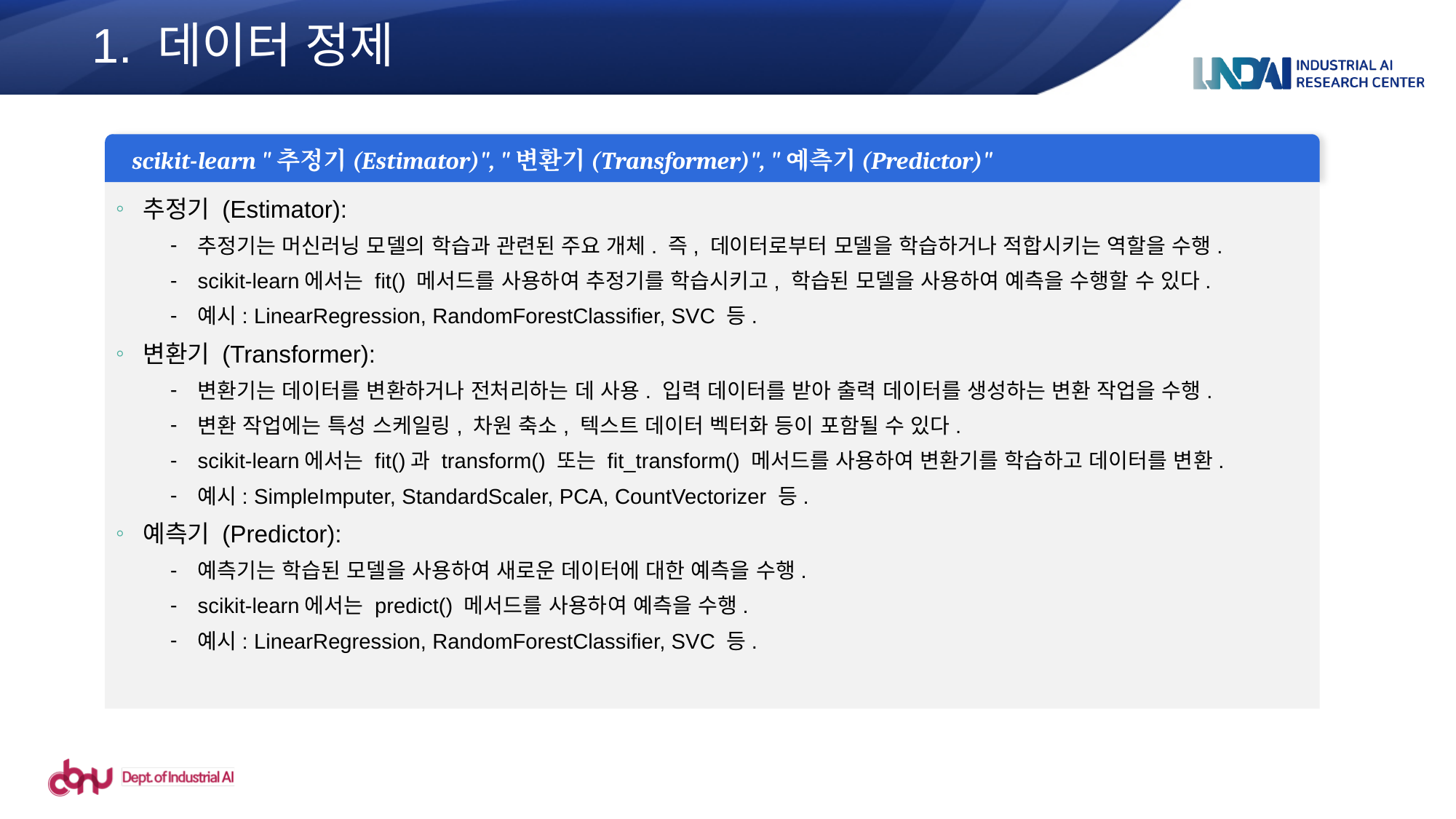

1. 데이터 정제
 scikit-learn "추정기(Estimator)", "변환기(Transformer)", "예측기(Predictor)"
추정기 (Estimator):
추정기는 머신러닝 모델의 학습과 관련된 주요 개체. 즉, 데이터로부터 모델을 학습하거나 적합시키는 역할을 수행.
scikit-learn에서는 fit() 메서드를 사용하여 추정기를 학습시키고, 학습된 모델을 사용하여 예측을 수행할 수 있다.
예시: LinearRegression, RandomForestClassifier, SVC 등.
변환기 (Transformer):
변환기는 데이터를 변환하거나 전처리하는 데 사용. 입력 데이터를 받아 출력 데이터를 생성하는 변환 작업을 수행.
변환 작업에는 특성 스케일링, 차원 축소, 텍스트 데이터 벡터화 등이 포함될 수 있다.
scikit-learn에서는 fit()과 transform() 또는 fit_transform() 메서드를 사용하여 변환기를 학습하고 데이터를 변환.
예시: SimpleImputer, StandardScaler, PCA, CountVectorizer 등.
예측기 (Predictor):
예측기는 학습된 모델을 사용하여 새로운 데이터에 대한 예측을 수행.
scikit-learn에서는 predict() 메서드를 사용하여 예측을 수행.
예시: LinearRegression, RandomForestClassifier, SVC 등.